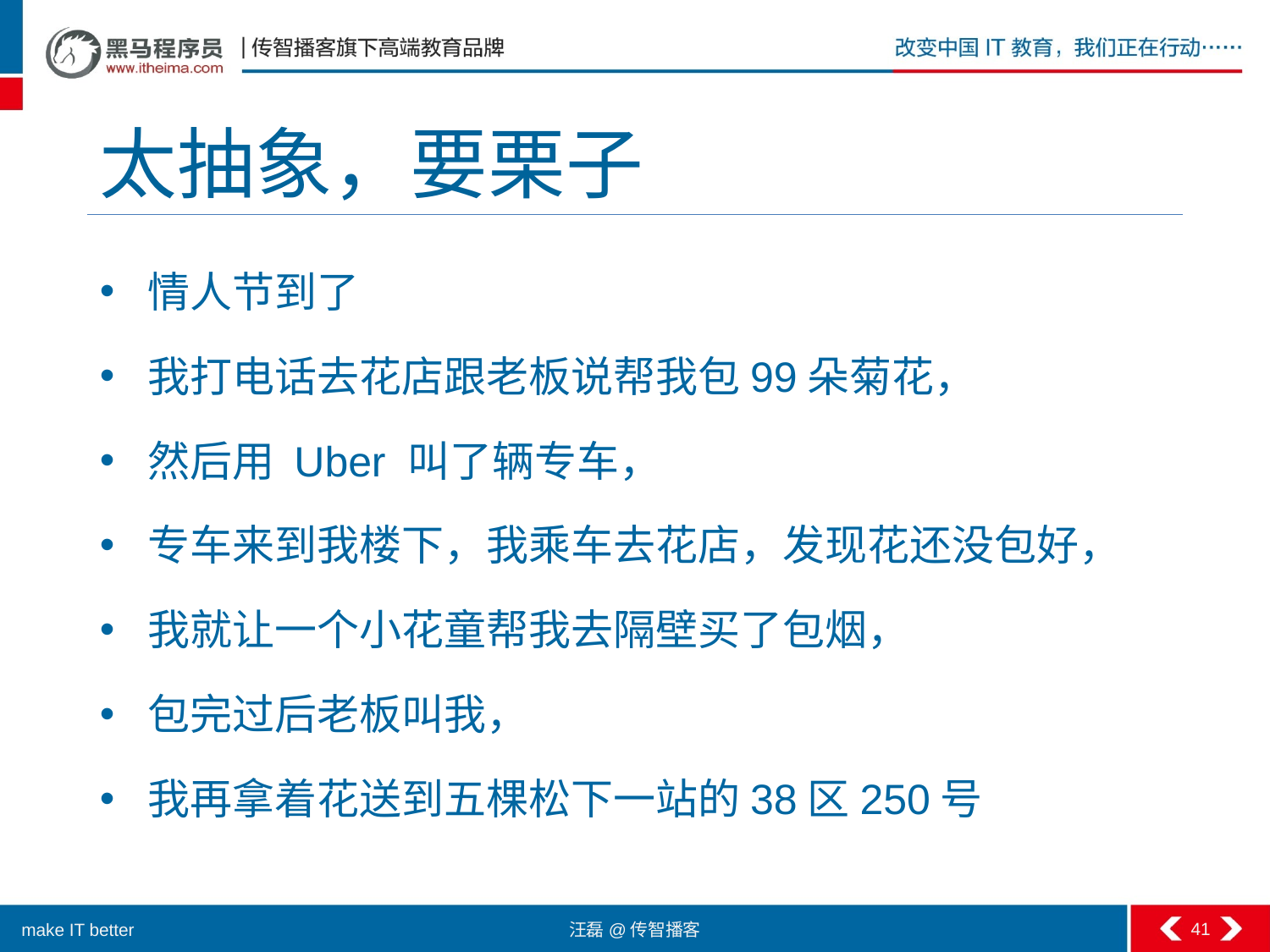

# 太抽象，要栗子
情人节到了
我打电话去花店跟老板说帮我包99朵菊花，
然后用 Uber 叫了辆专车，
专车来到我楼下，我乘车去花店，发现花还没包好，
我就让一个小花童帮我去隔壁买了包烟，
包完过后老板叫我，
我再拿着花送到五棵松下一站的38区250号

41
汪磊@传智播客
make IT better